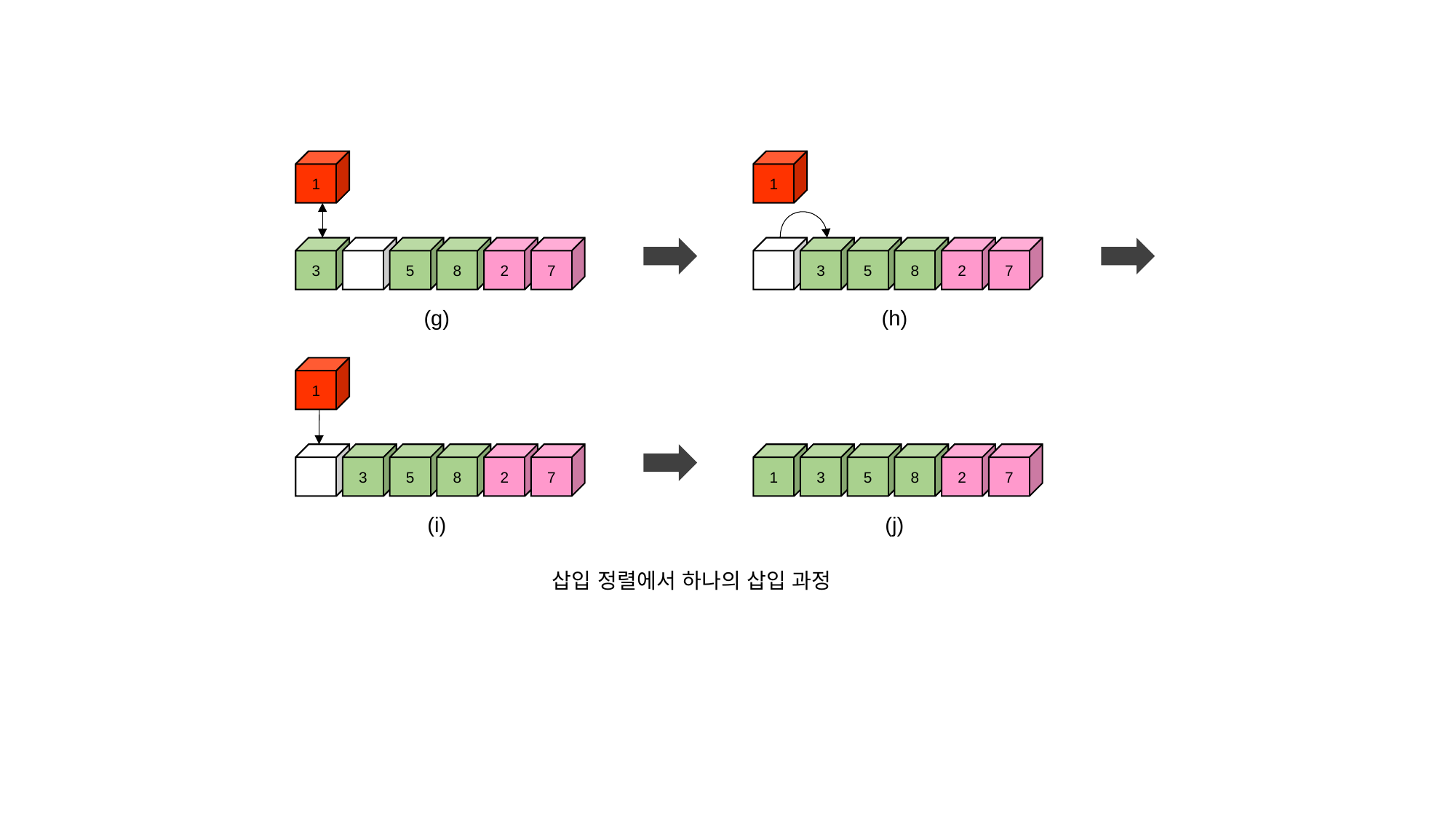

1
1
3

5
8
2
7

3
5
8
2
7

(g)
(h)
1

3
5
8
2
7

1
3
5
8
2
7
(i)
(j)
삽입 정렬에서 하나의 삽입 과정